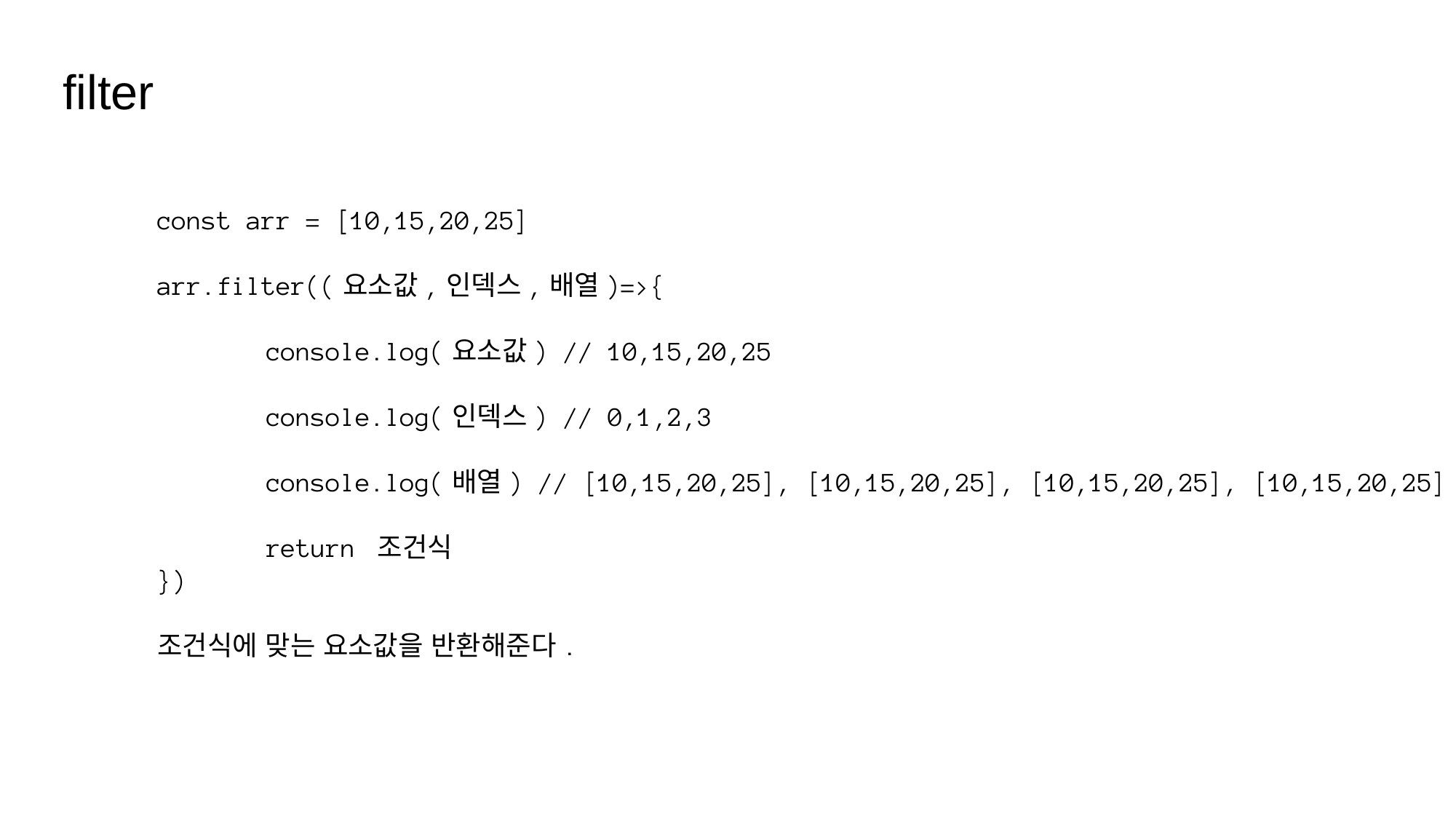

filter
const arr = [10,15,20,25]

arr.filter((요소값,인덱스,배열)=>{

	console.log(요소값) // 10,15,20,25

	console.log(인덱스) // 0,1,2,3

	console.log(배열) // [10,15,20,25], [10,15,20,25], [10,15,20,25], [10,15,20,25]

	return 조건식
})

조건식에 맞는 요소값을 반환해준다.